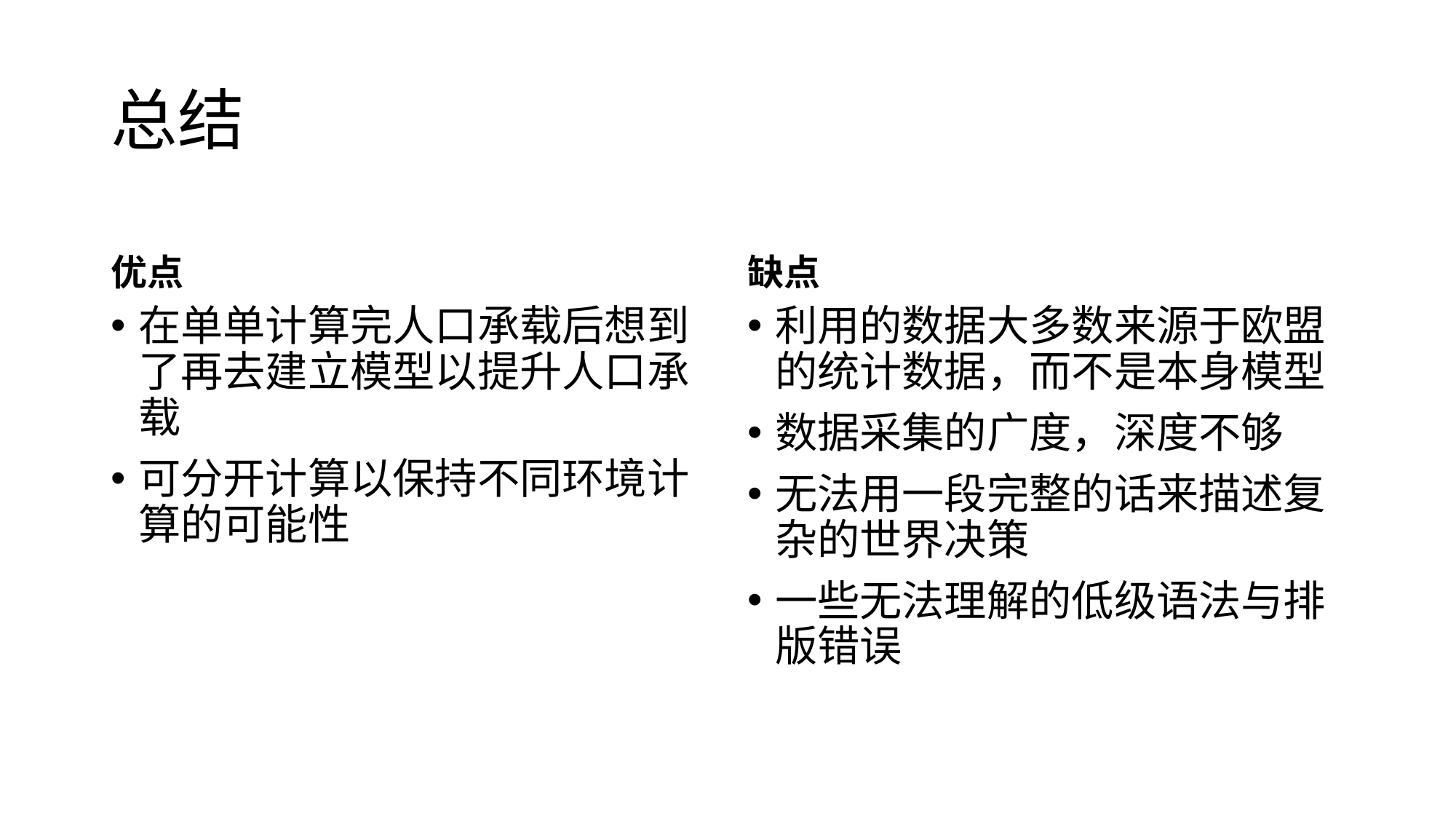

# 总结
优点
缺点
在单单计算完人口承载后想到了再去建立模型以提升人口承载
可分开计算以保持不同环境计算的可能性
利用的数据大多数来源于欧盟的统计数据，而不是本身模型
数据采集的广度，深度不够
无法用一段完整的话来描述复杂的世界决策
一些无法理解的低级语法与排版错误